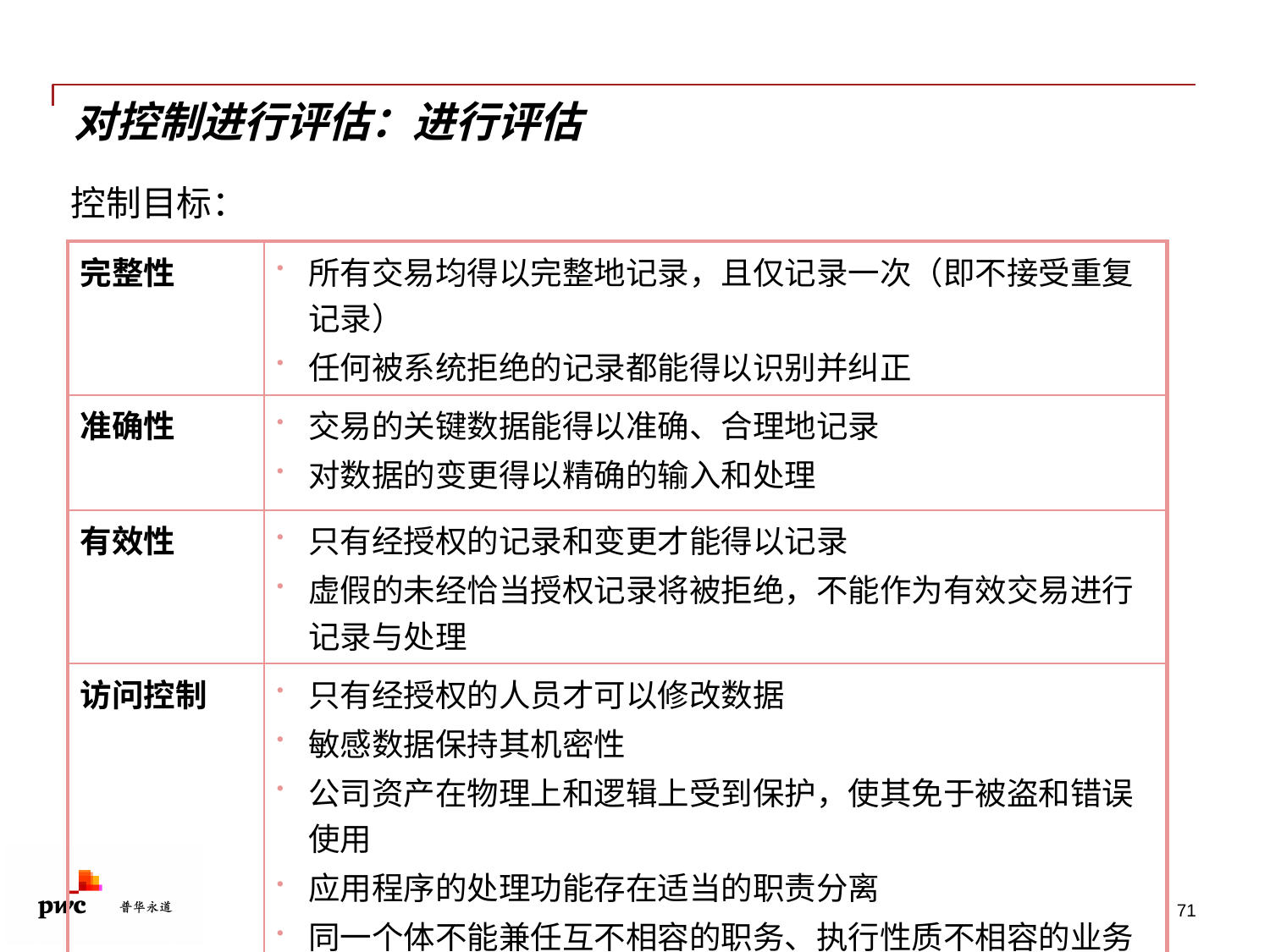

# 对控制进行评估：进行评估
控制目标：
| 完整性 | 所有交易均得以完整地记录，且仅记录一次（即不接受重复记录） 任何被系统拒绝的记录都能得以识别并纠正 |
| --- | --- |
| 准确性 | 交易的关键数据能得以准确、合理地记录 对数据的变更得以精确的输入和处理 |
| 有效性 | 只有经授权的记录和变更才能得以记录 虚假的未经恰当授权记录将被拒绝，不能作为有效交易进行记录与处理 |
| 访问控制 | 只有经授权的人员才可以修改数据 敏感数据保持其机密性 公司资产在物理上和逻辑上受到保护，使其免于被盗和错误使用 应用程序的处理功能存在适当的职责分离 同一个体不能兼任互不相容的职务、执行性质不相容的业务 |
71